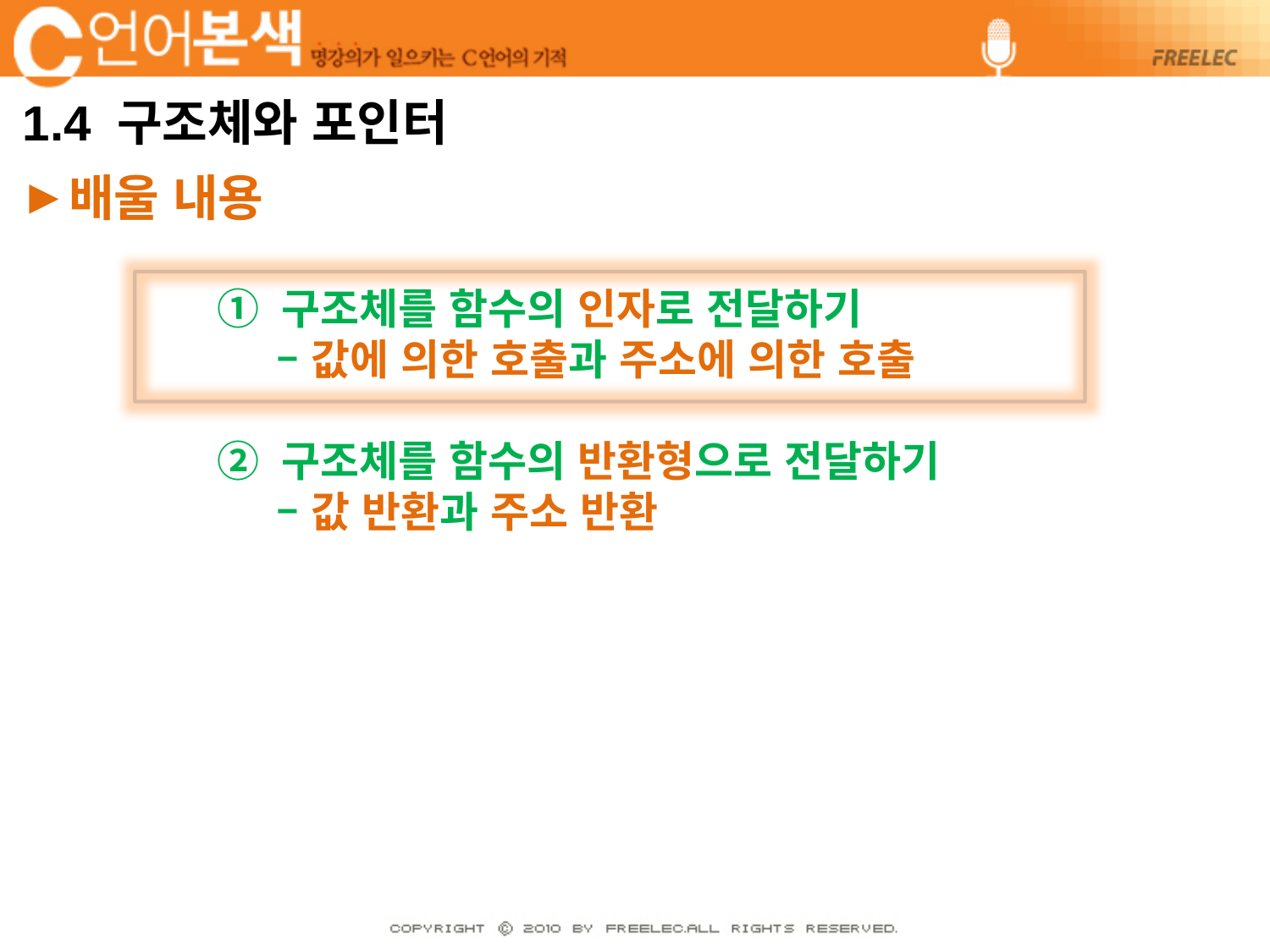

# 1.4 구조체와 포인터
배울 내용

① 구조체를 함수의 인자로 전달하기
     – 값에 의한 호출과 주소에 의한 호출

② 구조체를 함수의 반환형으로 전달하기
     – 값 반환과 주소 반환